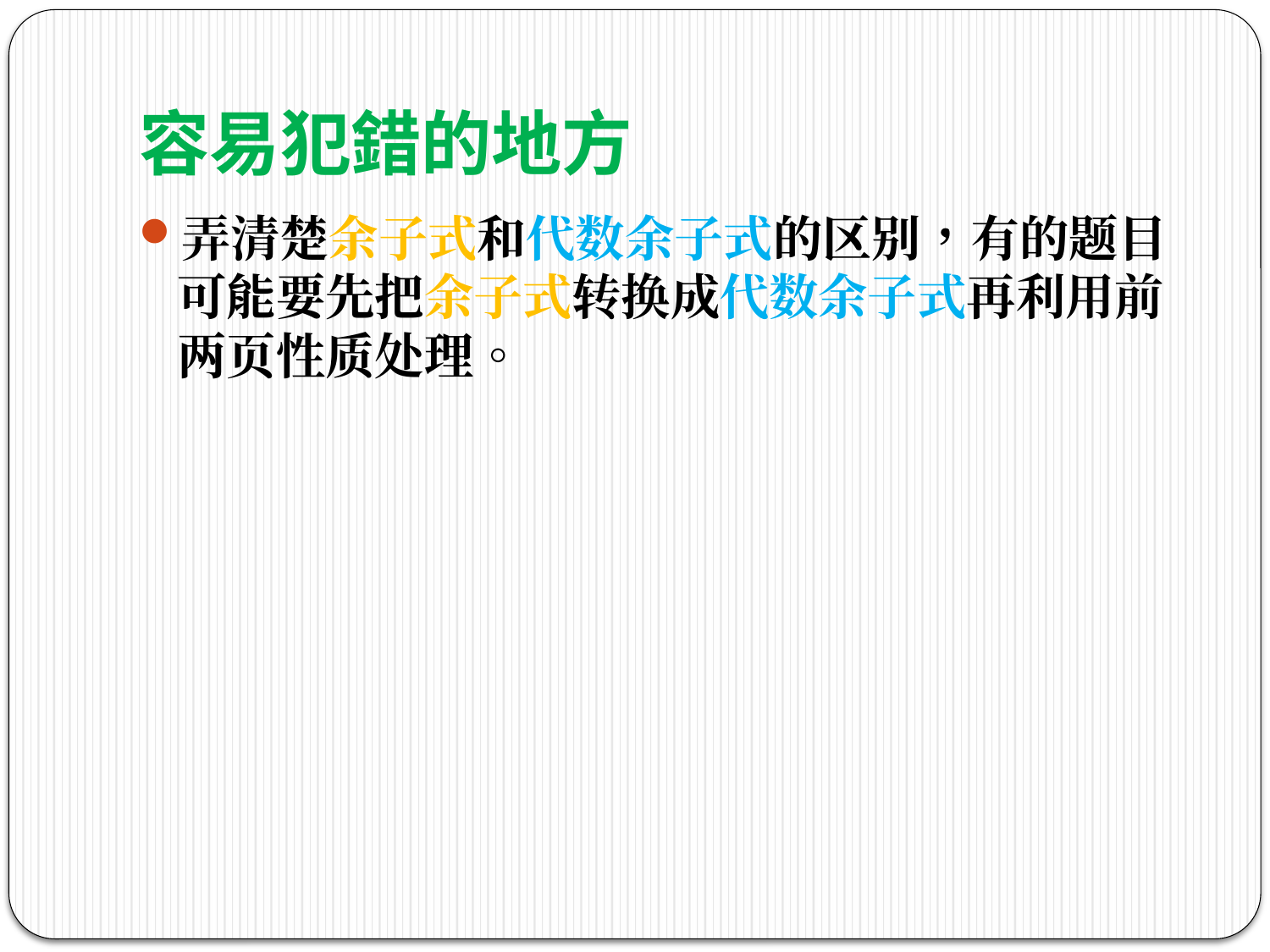

# 容易犯錯的地方
弄清楚余子式和代数余子式的区别，有的题目可能要先把余子式转换成代数余子式再利用前两页性质处理。